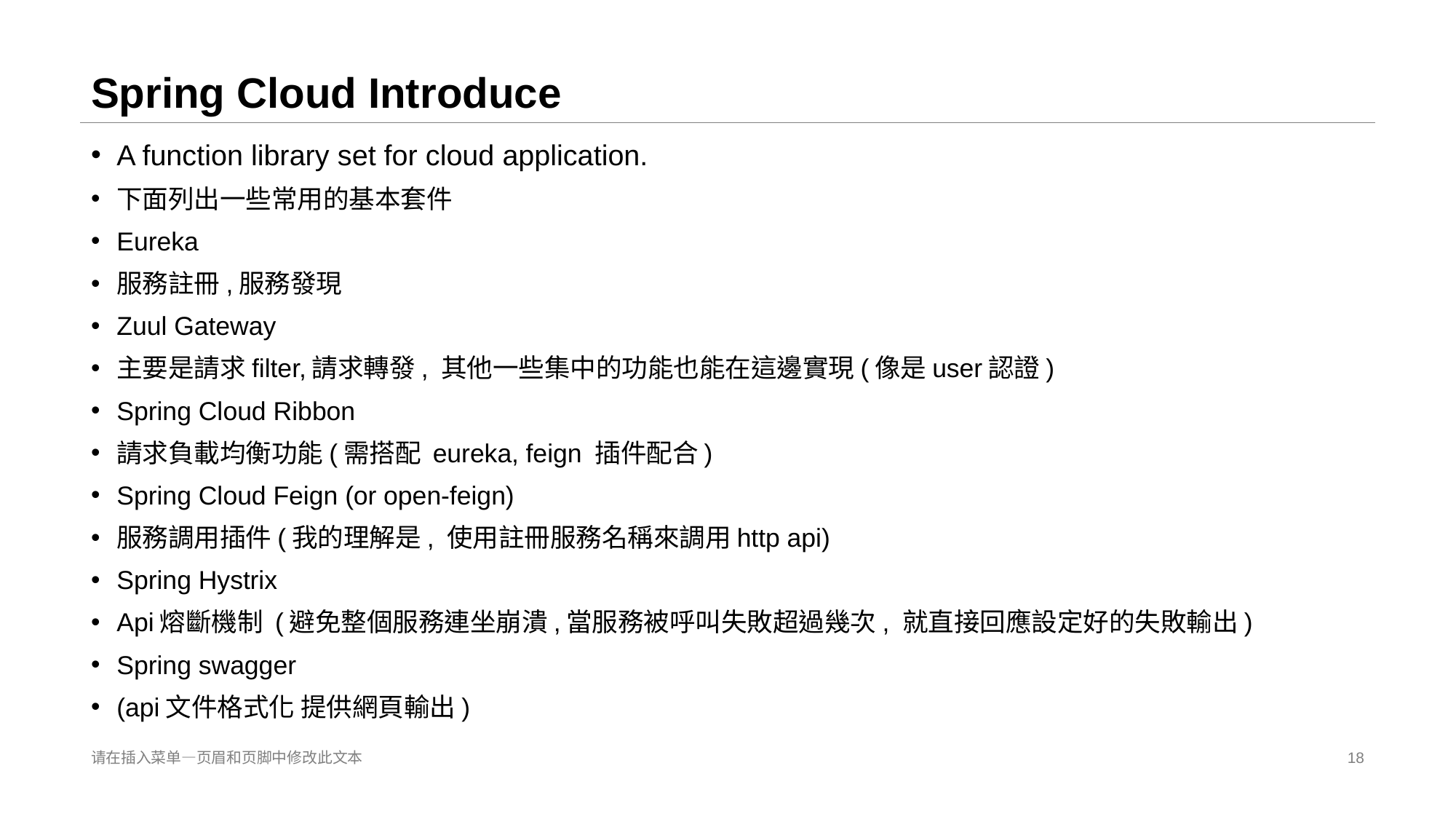

# Spring Cloud Introduce
A function library set for cloud application.
下面列出一些常用的基本套件
Eureka
服務註冊,服務發現
Zuul Gateway
主要是請求filter,請求轉發, 其他一些集中的功能也能在這邊實現(像是user認證)
Spring Cloud Ribbon
請求負載均衡功能(需搭配 eureka, feign 插件配合)
Spring Cloud Feign (or open-feign)
服務調用插件(我的理解是, 使用註冊服務名稱來調用http api)
Spring Hystrix
Api熔斷機制 (避免整個服務連坐崩潰,當服務被呼叫失敗超過幾次, 就直接回應設定好的失敗輸出)
Spring swagger
(api文件格式化 提供網頁輸出)
请在插入菜单—页眉和页脚中修改此文本
18